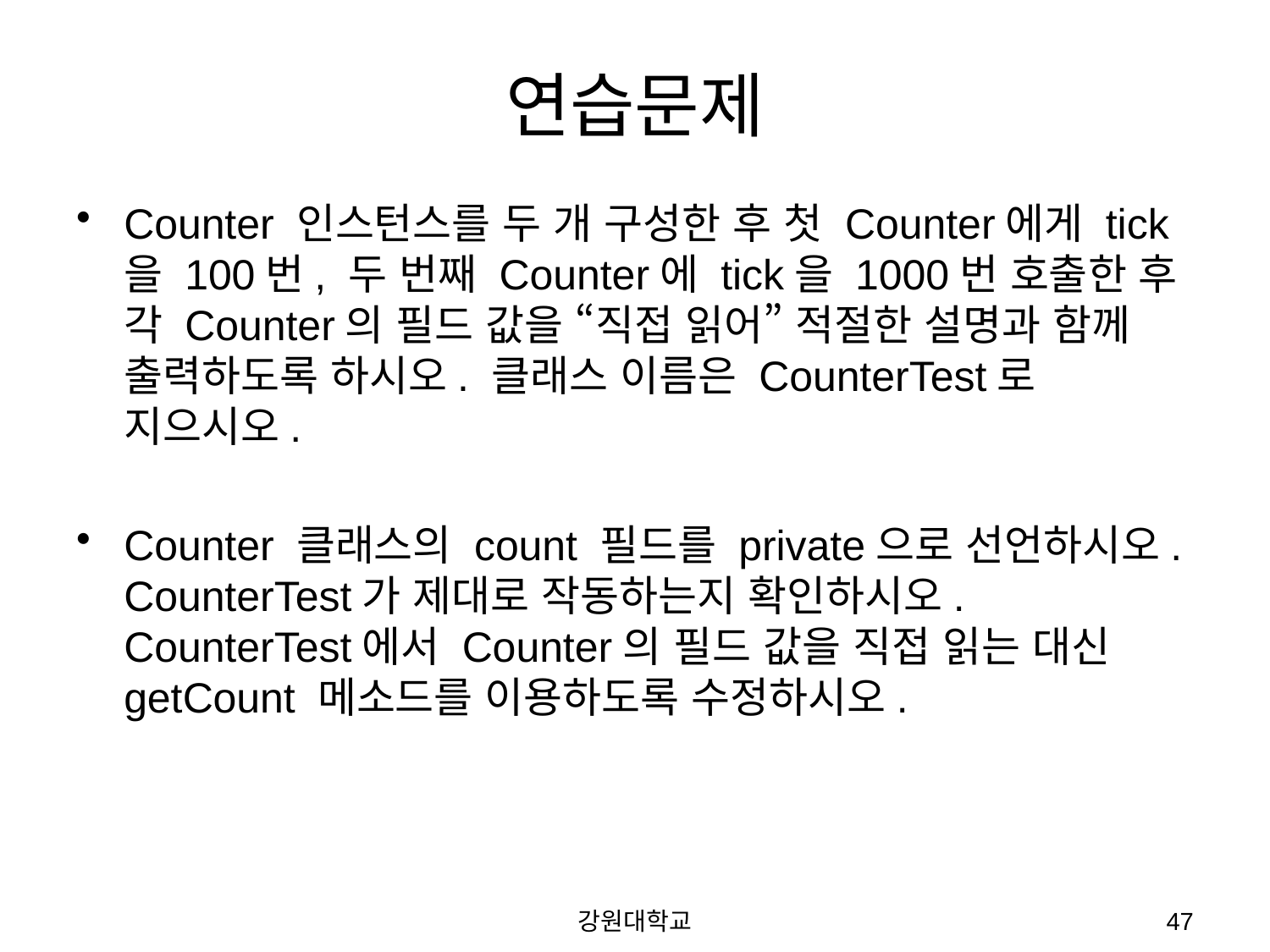

# 연습문제
Counter 인스턴스를 두 개 구성한 후 첫 Counter에게 tick을 100번, 두 번째 Counter에 tick을 1000번 호출한 후 각 Counter의 필드 값을 “직접 읽어” 적절한 설명과 함께 출력하도록 하시오. 클래스 이름은 CounterTest로 지으시오.

Counter 클래스의 count 필드를 private으로 선언하시오. CounterTest가 제대로 작동하는지 확인하시오. CounterTest에서 Counter의 필드 값을 직접 읽는 대신 getCount 메소드를 이용하도록 수정하시오.
강원대학교
47